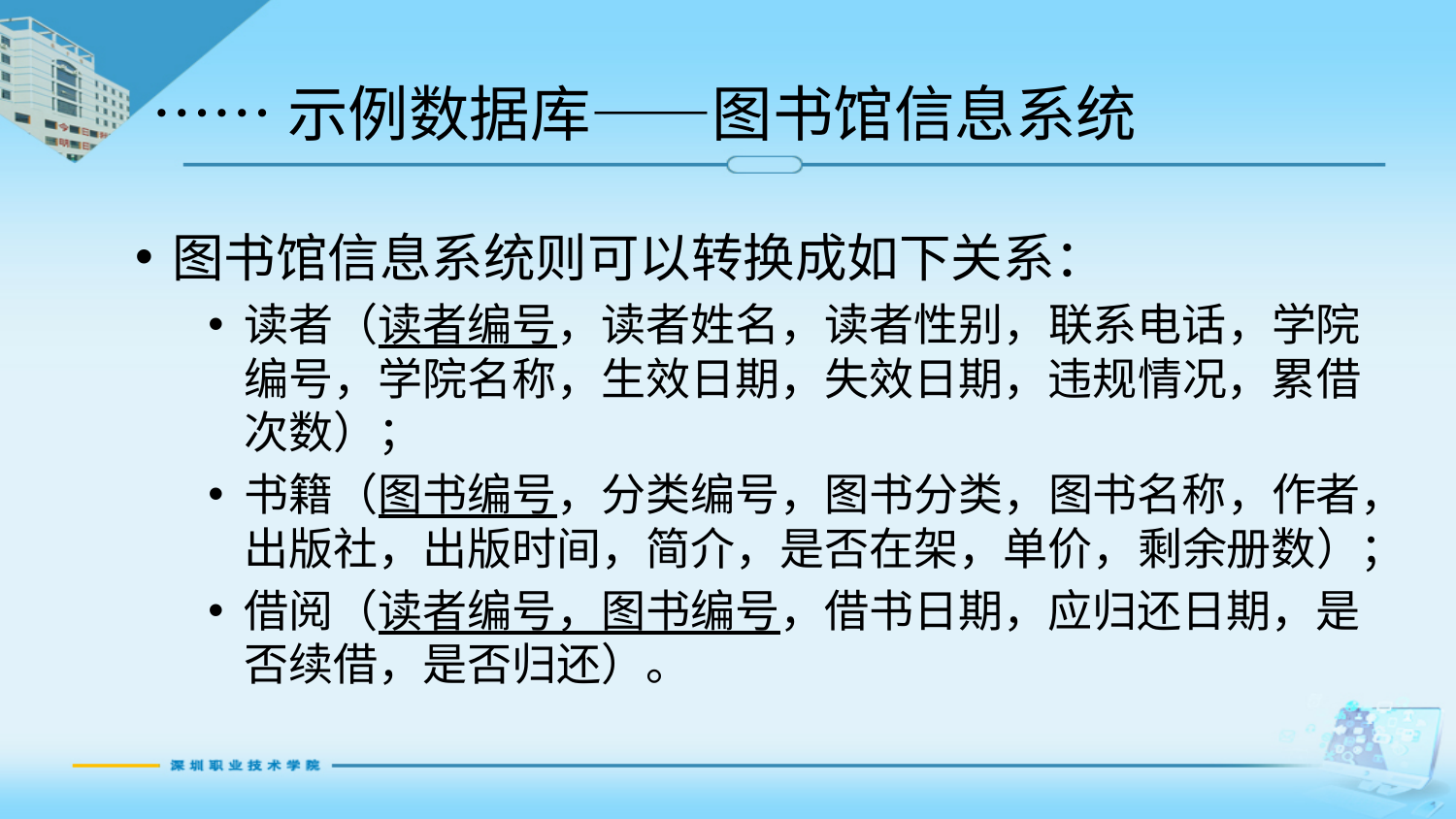

# ……示例数据库——图书馆信息系统
图书馆信息系统则可以转换成如下关系：
读者（读者编号，读者姓名，读者性别，联系电话，学院编号，学院名称，生效日期，失效日期，违规情况，累借次数）；
书籍（图书编号，分类编号，图书分类，图书名称，作者，出版社，出版时间，简介，是否在架，单价，剩余册数）；
借阅（读者编号，图书编号，借书日期，应归还日期，是否续借，是否归还）。